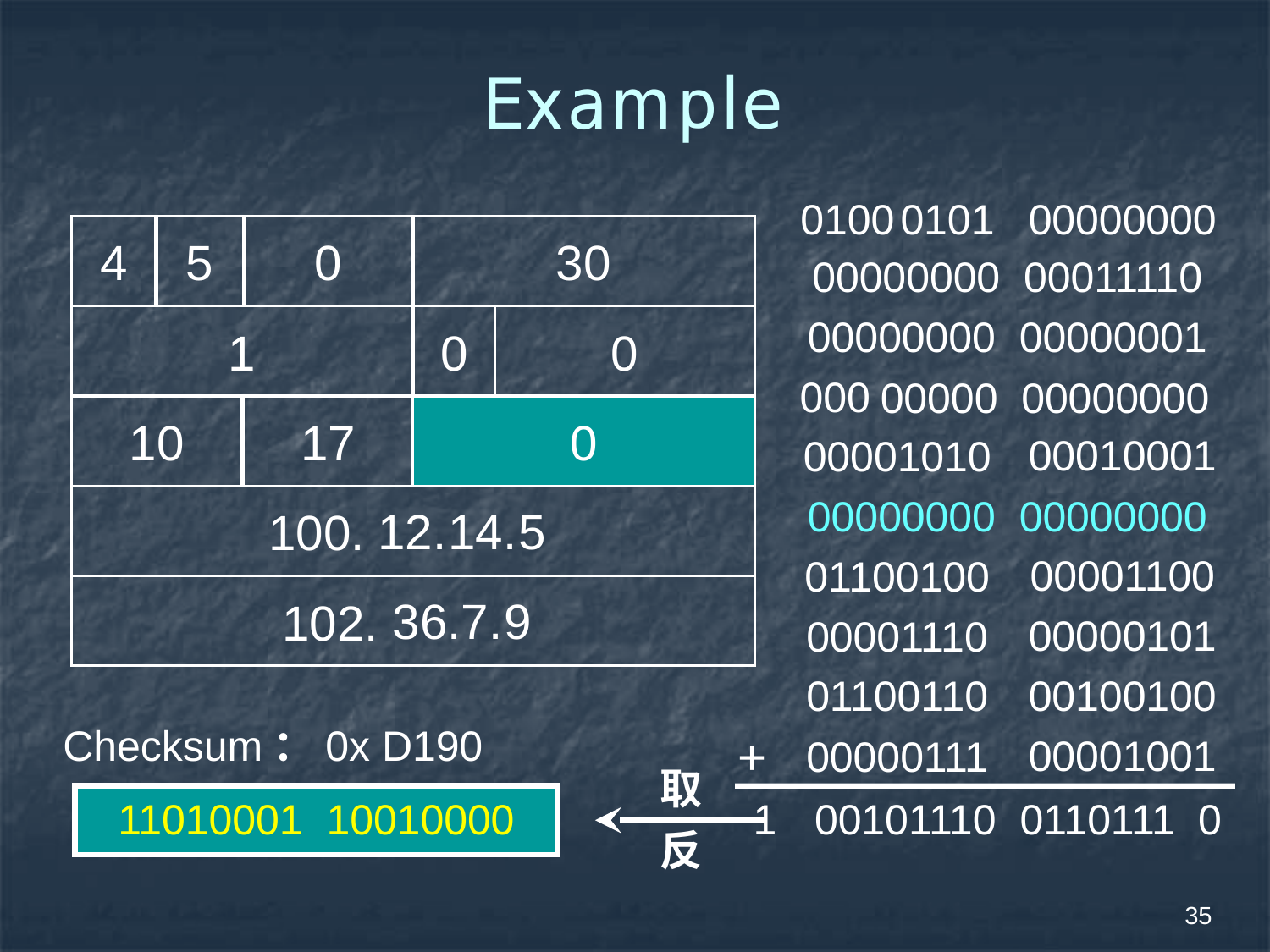

# Example
0100
0101
00000000
4
5
0
30
00000000  00011110
00000000  00000001
1
0
0
000
00000  00000000
10
17
0x D190
0
00010001
00001010
00000000  00000000
100.
12.
14.
5
00001100
01100100
102.
36.
7.
9
00000101
00001110
01100110
00100100
Checksum：0x D190
+

00001001
00000111
取
反
11010001  10010000
1
00101110  0110111
0

35